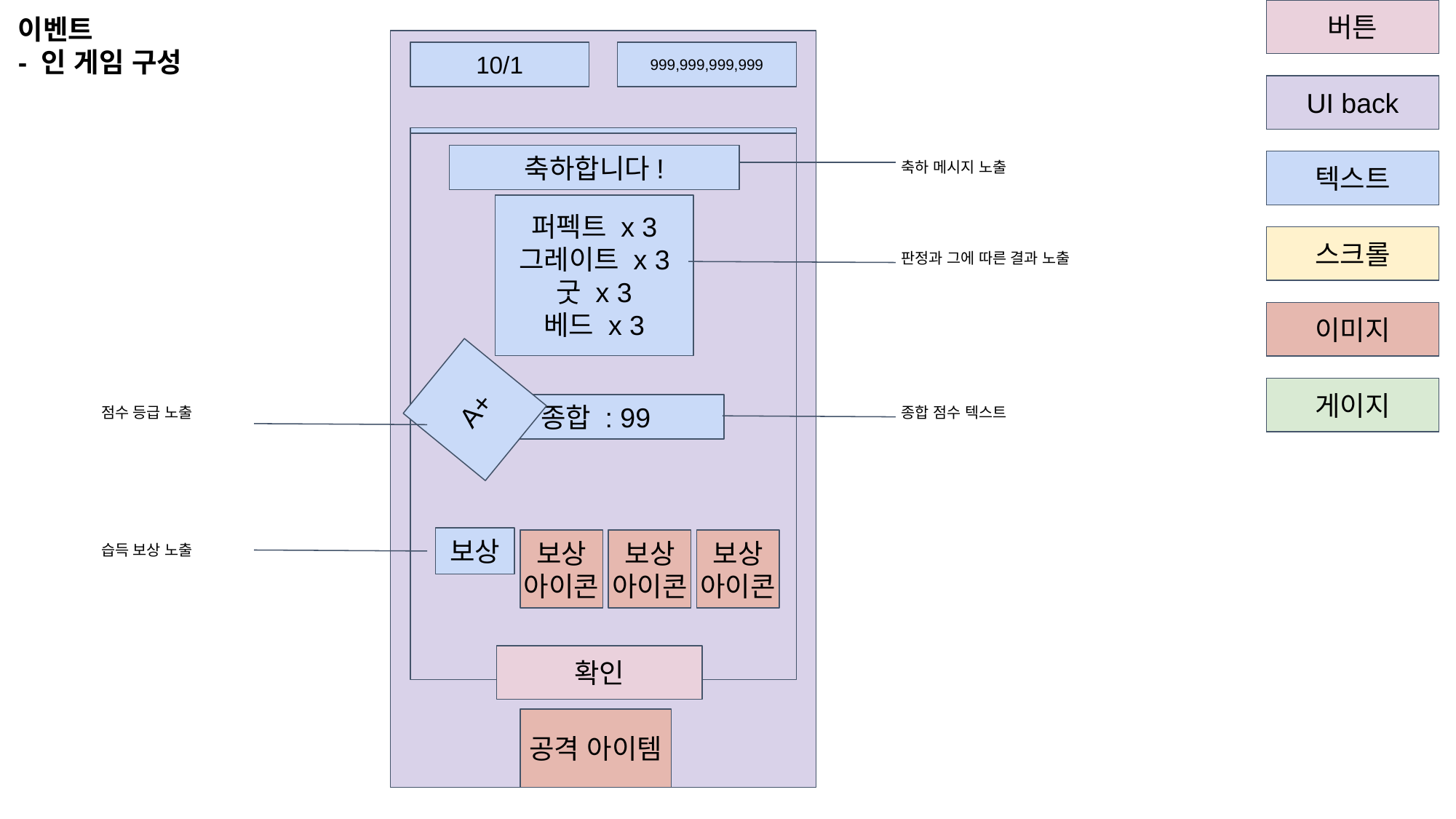

버튼
UI back
텍스트
스크롤
이미지
게이지
버튼
UI back
텍스트
스크롤
이미지
게이지
이벤트
- 인 게임 구성

10/1
999,999,999,999
텍스트

축하 메시지 노출
축하합니다!
퍼펙트 x 3
그레이트 x 3
굿 x 3
베드 x 3
건물 1
판정과 그에 따른 결과 노출
텍스트
A+
점수 등급 노출
종합 점수 텍스트
건물 2
종합 : 99
습득 보상 노출
보상
보상
아이콘
보상
아이콘
보상
아이콘
건물 3
확인
공격 아이템